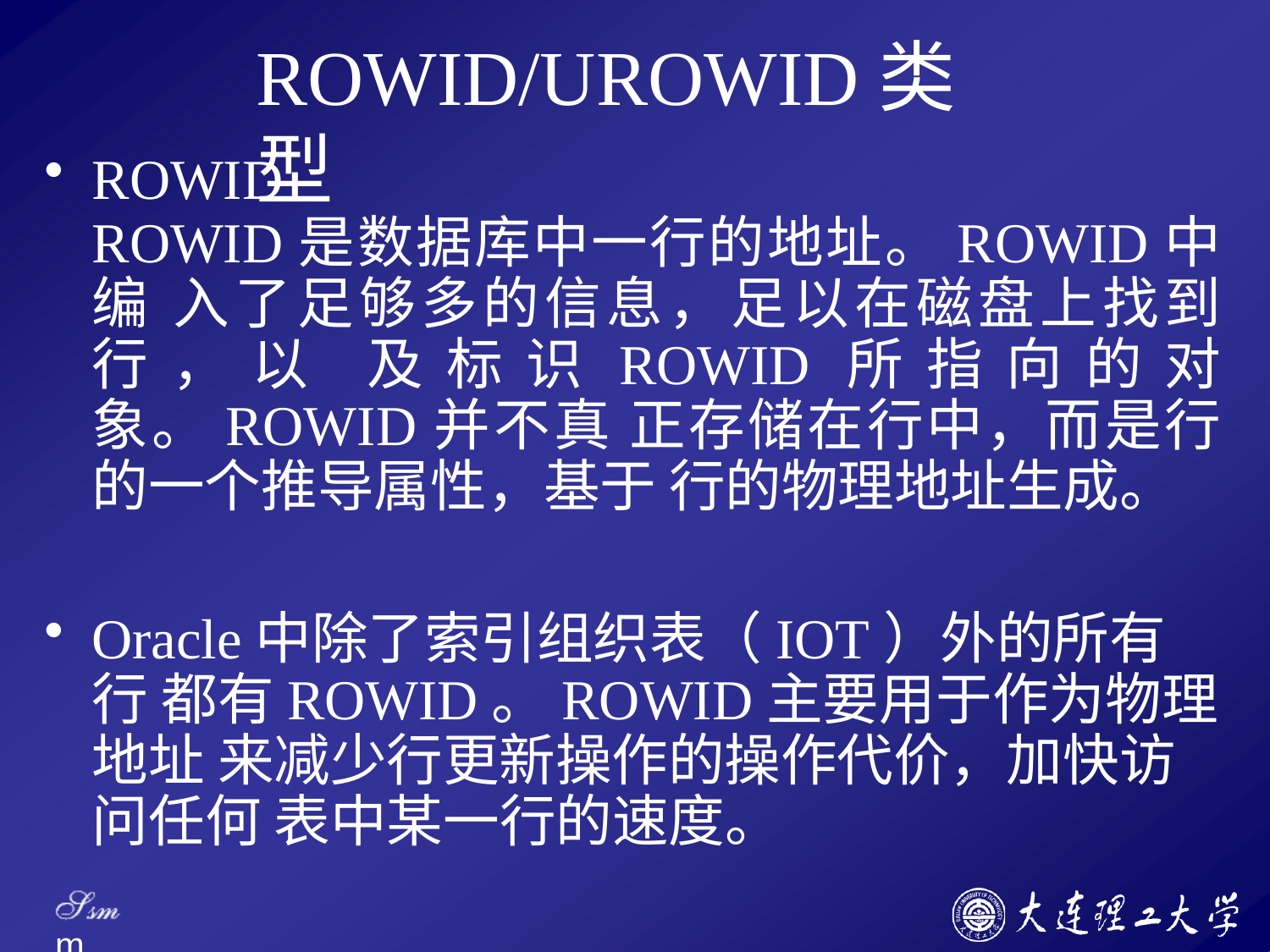

# ROWID/UROWID类型
ROWID
ROWID是数据库中一行的地址。ROWID中编 入了足够多的信息，足以在磁盘上找到行，以 及标识ROWID所指向的对象。ROWID并不真 正存储在行中，而是行的一个推导属性，基于 行的物理地址生成。

Oracle中除了索引组织表（IOT）外的所有行 都有ROWID。ROWID主要用于作为物理地址 来减少行更新操作的操作代价，加快访问任何 表中某一行的速度。

Ssm